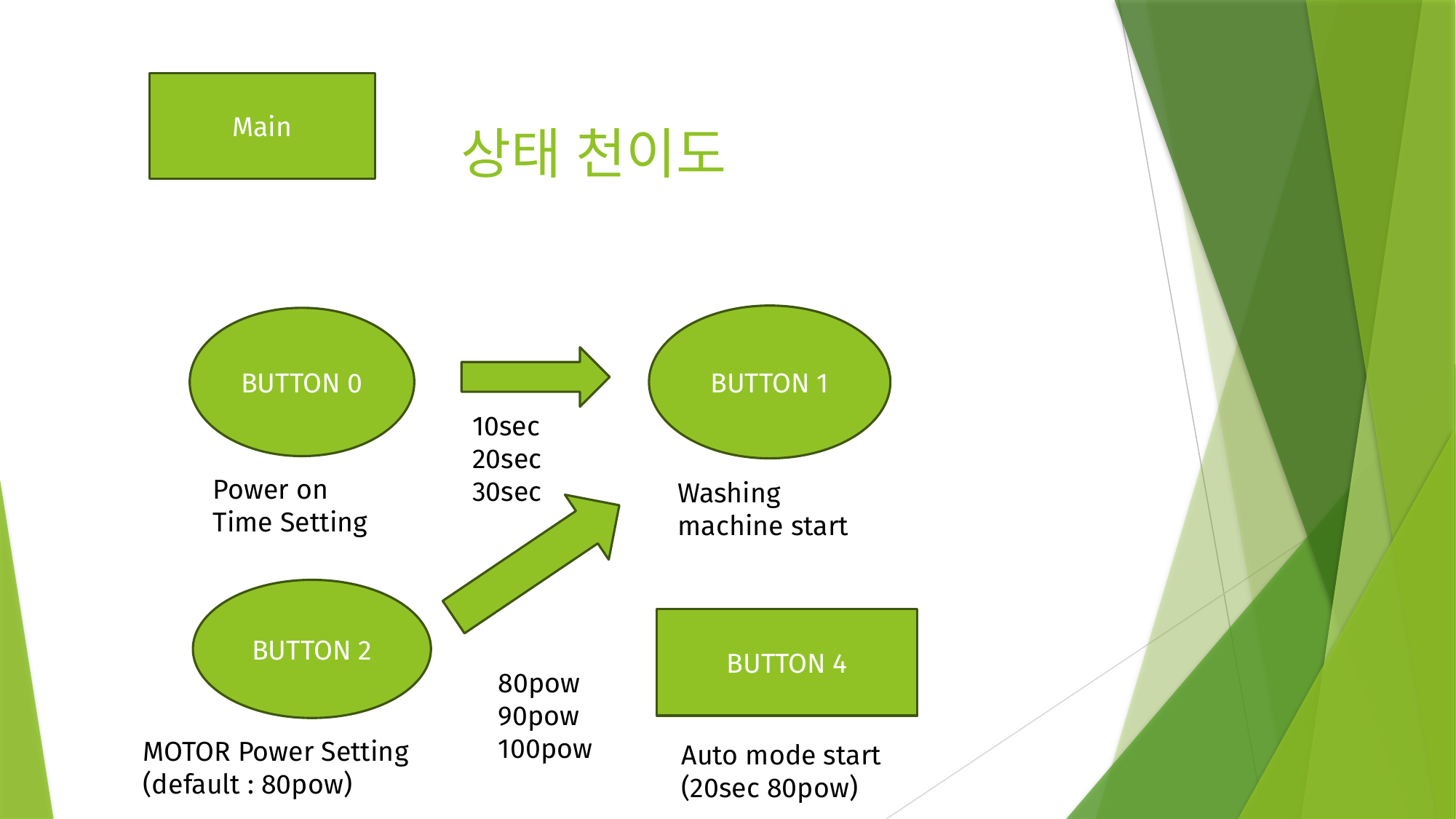

# 상태 천이도
Main
BUTTON 1
BUTTON 0

10sec
20sec
30sec
Power on
Time Setting
Washing machine start

BUTTON 2
BUTTON 4
80pow
90pow
100pow
MOTOR Power Setting
(default : 80pow)
Auto mode start
(20sec 80pow)